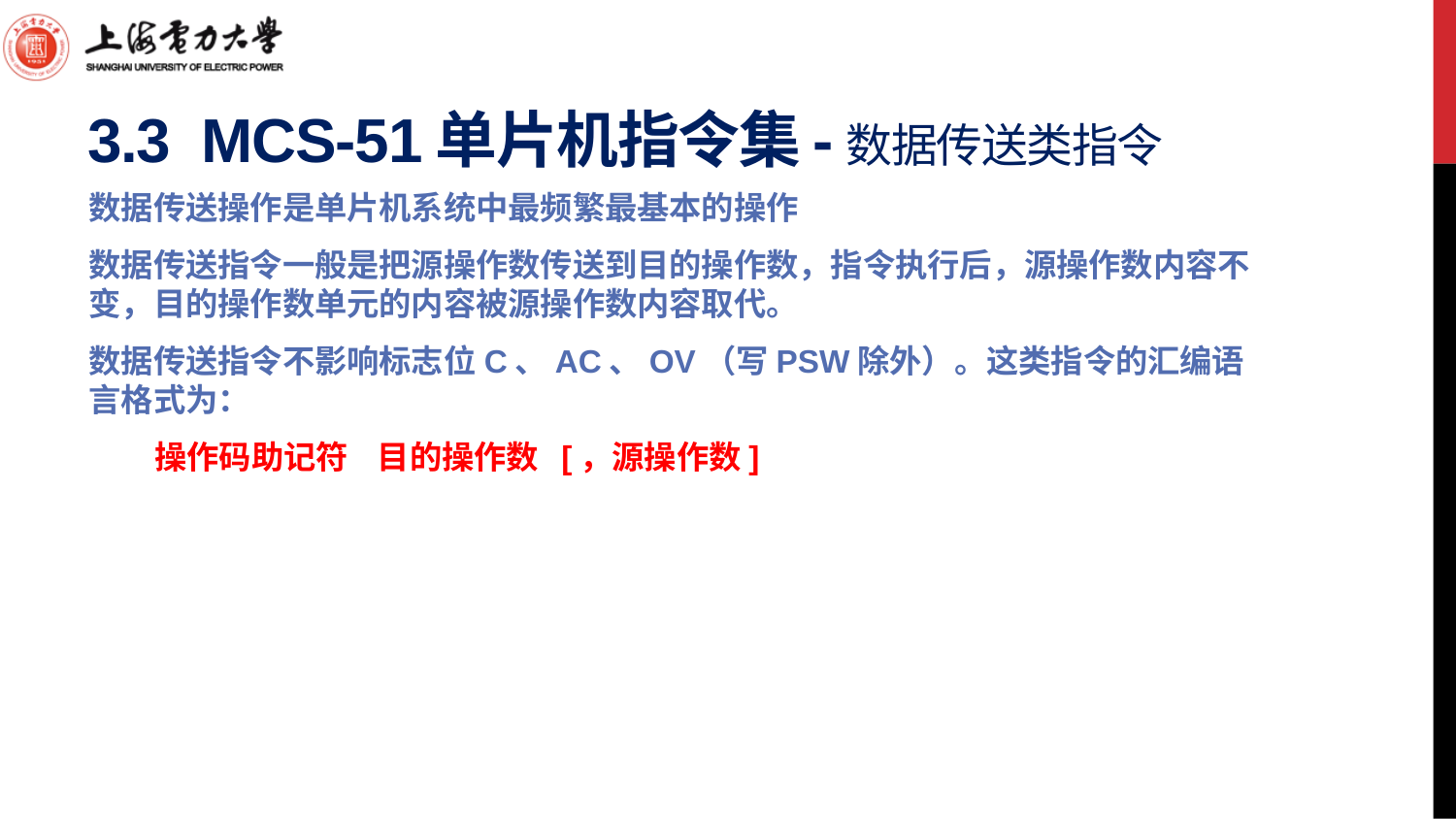

# 3.3  MCS-51单片机指令集-数据传送类指令
数据传送操作是单片机系统中最频繁最基本的操作
数据传送指令一般是把源操作数传送到目的操作数，指令执行后，源操作数内容不变，目的操作数单元的内容被源操作数内容取代。
数据传送指令不影响标志位C、AC、OV（写PSW除外）。这类指令的汇编语言格式为：
        操作码助记符    目的操作数  [，源操作数]